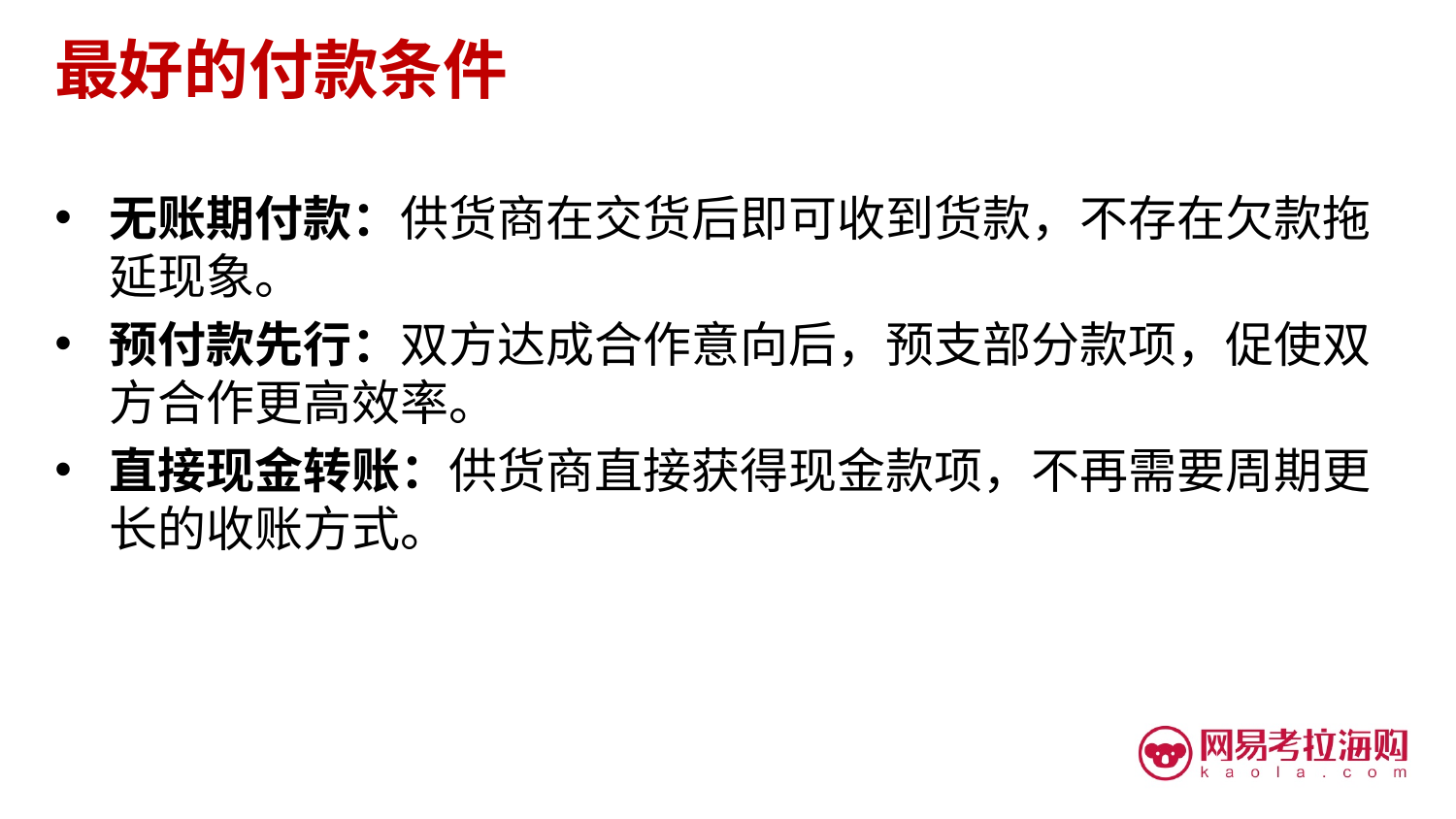

# 最好的付款条件
无账期付款：供货商在交货后即可收到货款，不存在欠款拖延现象。
预付款先行：双方达成合作意向后，预支部分款项，促使双方合作更高效率。
直接现金转账：供货商直接获得现金款项，不再需要周期更长的收账方式。